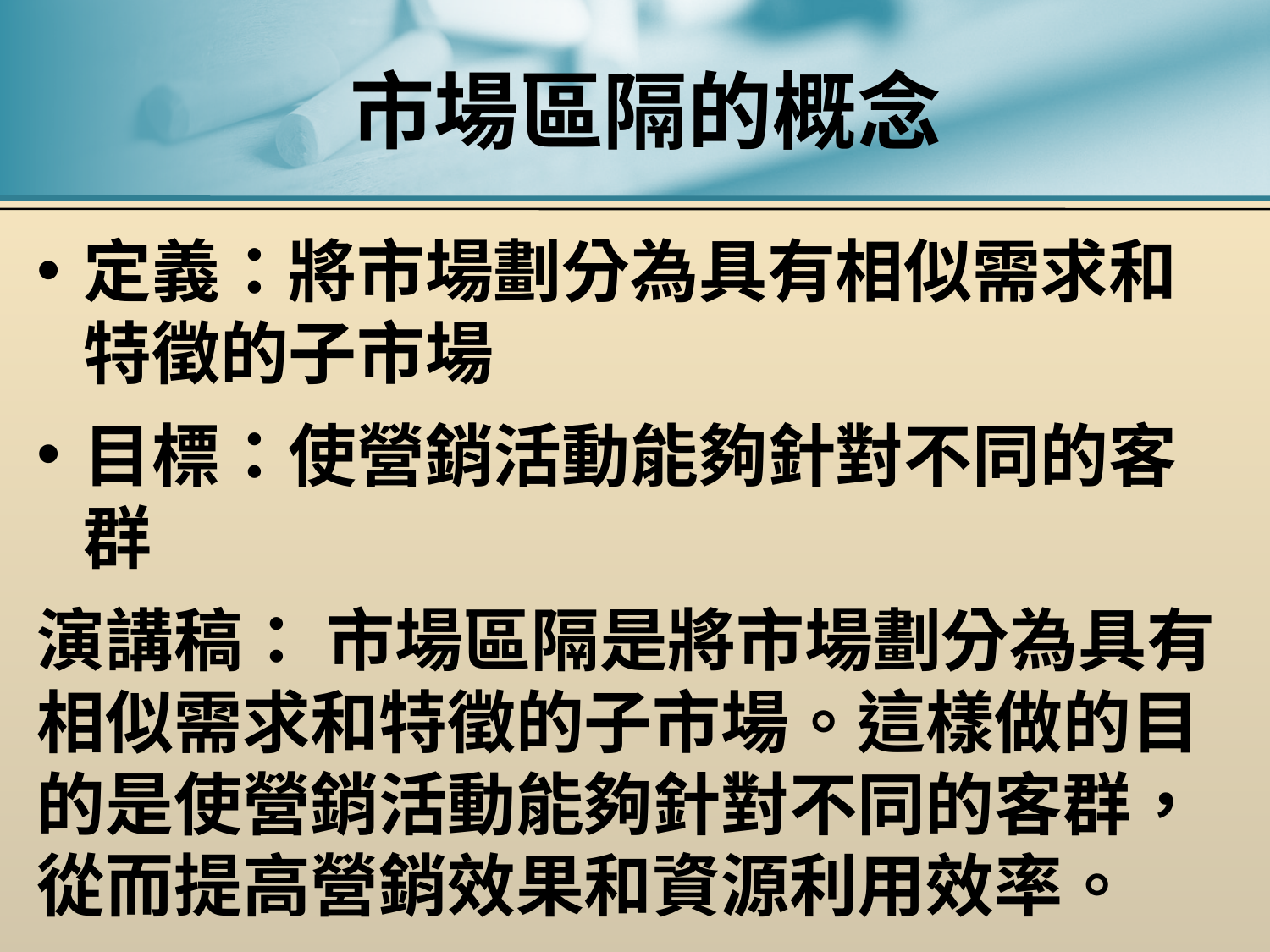

# 市場區隔的概念
定義：將市場劃分為具有相似需求和特徵的子市場
目標：使營銷活動能夠針對不同的客群
演講稿： 市場區隔是將市場劃分為具有相似需求和特徵的子市場。這樣做的目的是使營銷活動能夠針對不同的客群，從而提高營銷效果和資源利用效率。